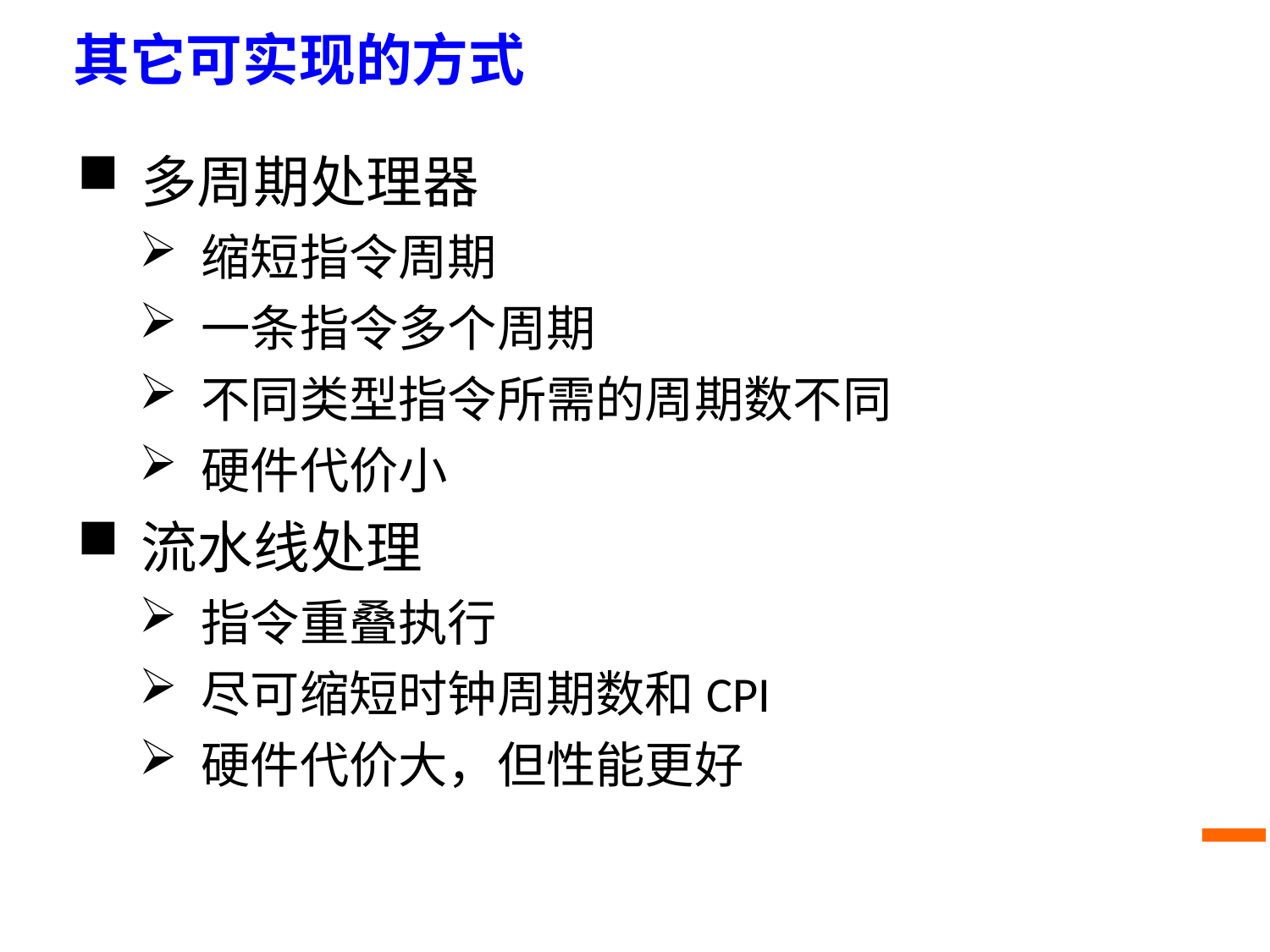

其它可实现的方式
多周期处理器
缩短指令周期
一条指令多个周期
不同类型指令所需的周期数不同
硬件代价小
流水线处理
指令重叠执行
尽可缩短时钟周期数和CPI
硬件代价大，但性能更好